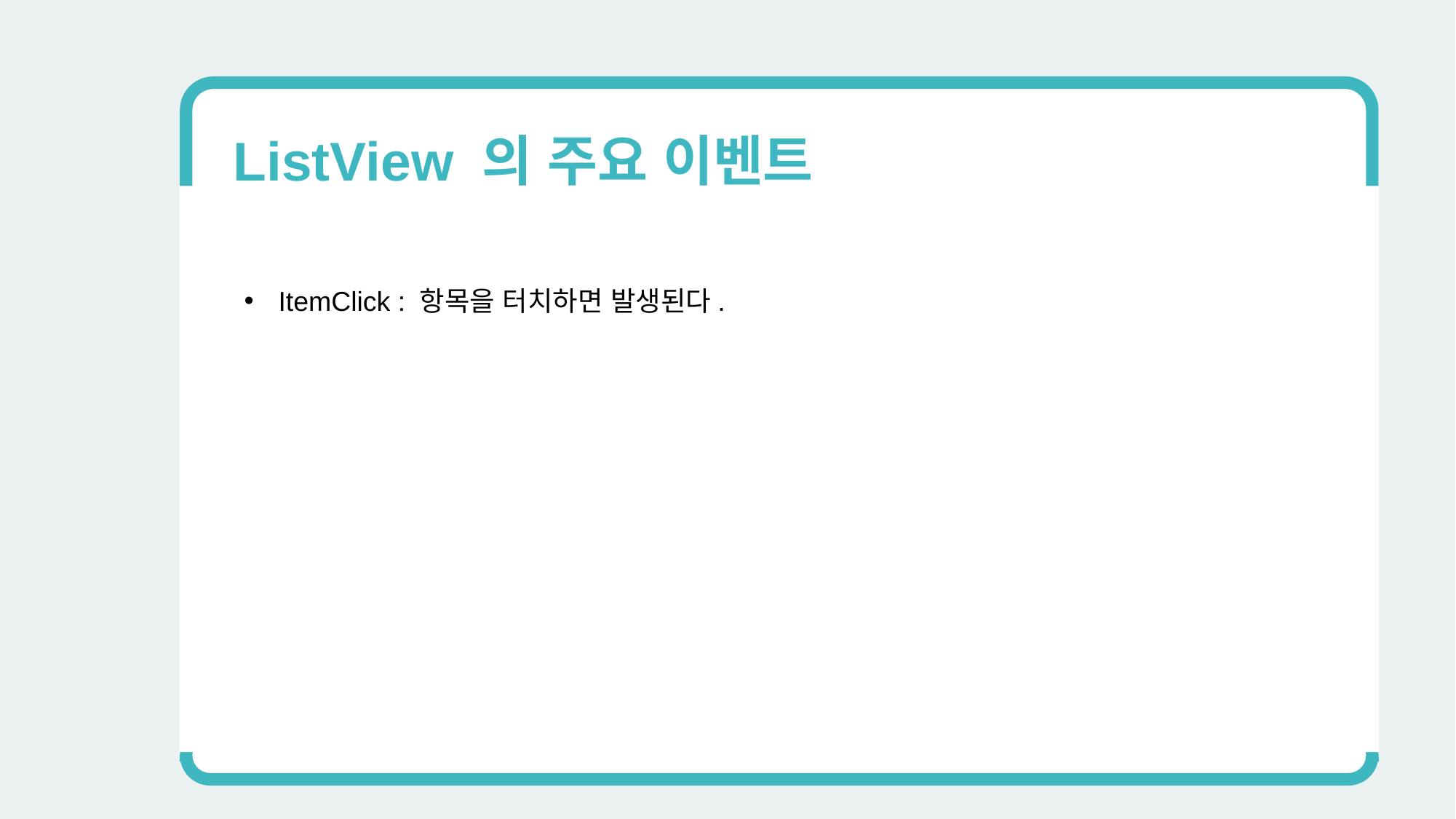

ListView 의 주요 이벤트

ItemClick : 항목을 터치하면 발생된다.